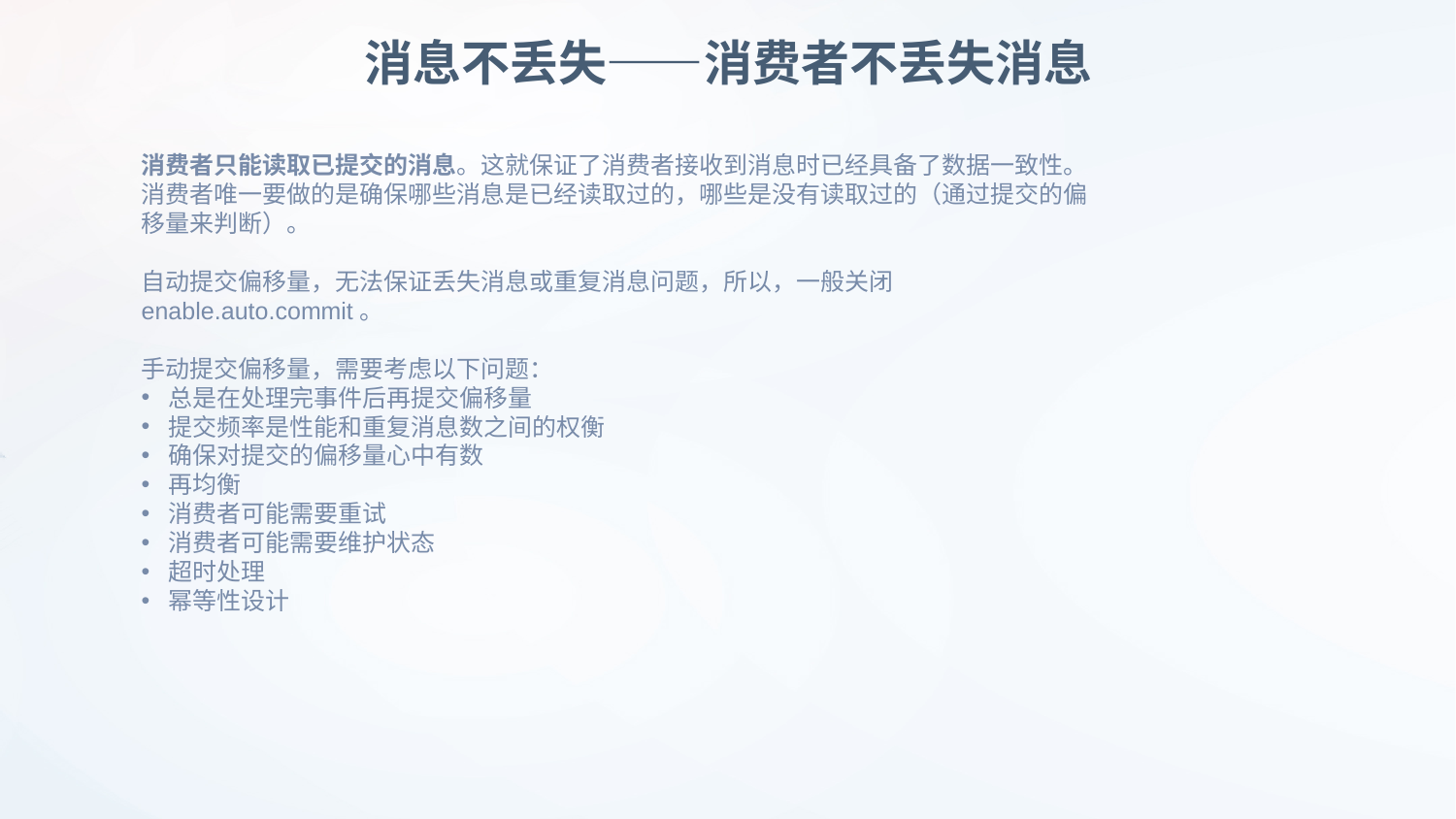

消息不丢失——消费者不丢失消息
消费者只能读取已提交的消息。这就保证了消费者接收到消息时已经具备了数据一致性。
消费者唯一要做的是确保哪些消息是已经读取过的，哪些是没有读取过的（通过提交的偏移量来判断）。

自动提交偏移量，无法保证丢失消息或重复消息问题，所以，一般关闭 enable.auto.commit。

手动提交偏移量，需要考虑以下问题：
总是在处理完事件后再提交偏移量
提交频率是性能和重复消息数之间的权衡
确保对提交的偏移量心中有数
再均衡
消费者可能需要重试
消费者可能需要维护状态
超时处理
幂等性设计